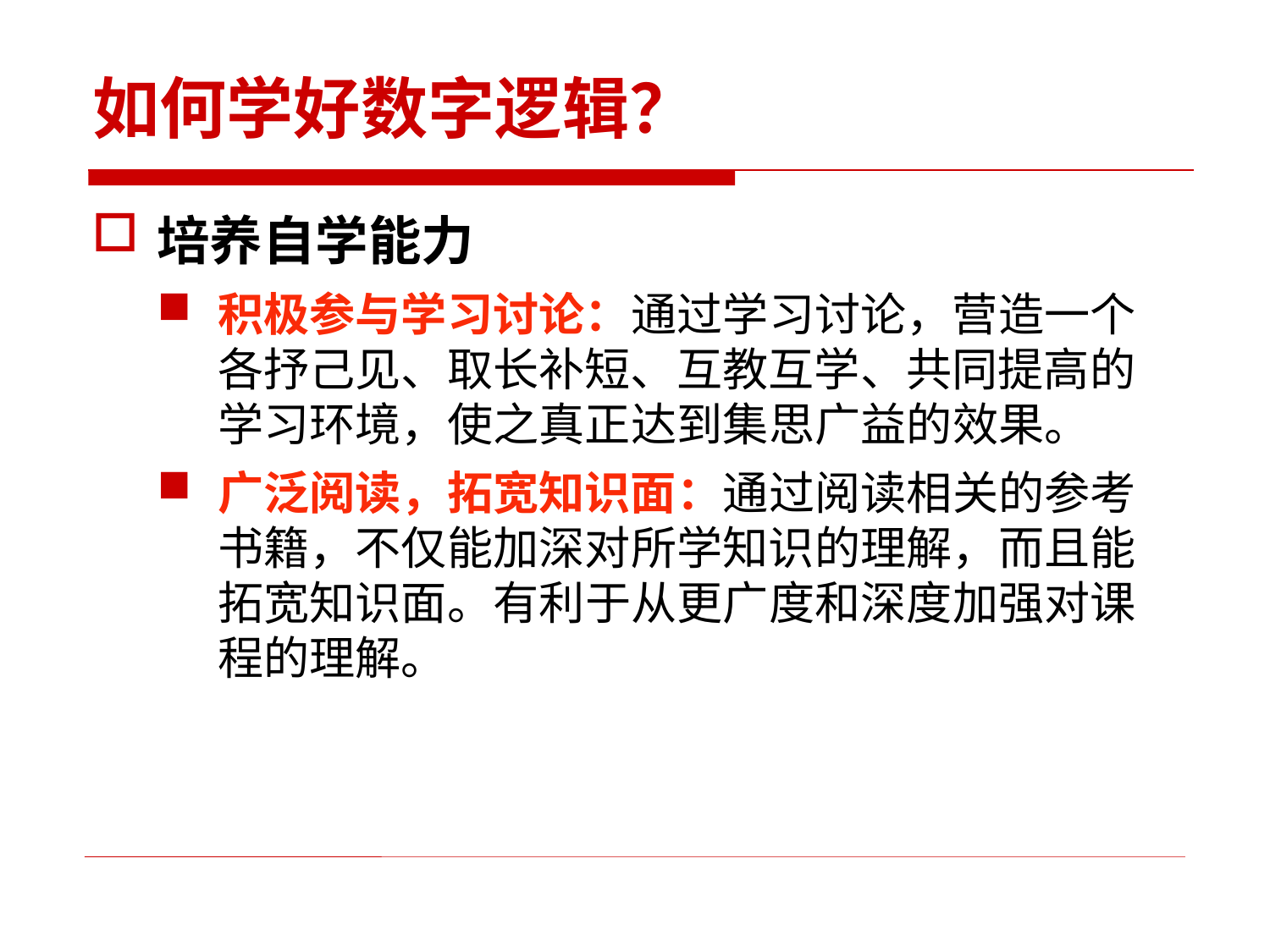

# 如何学好数字逻辑？
培养自学能力
积极参与学习讨论：通过学习讨论，营造一个各抒己见、取长补短、互教互学、共同提高的学习环境，使之真正达到集思广益的效果。
广泛阅读，拓宽知识面：通过阅读相关的参考书籍，不仅能加深对所学知识的理解，而且能拓宽知识面。有利于从更广度和深度加强对课程的理解。